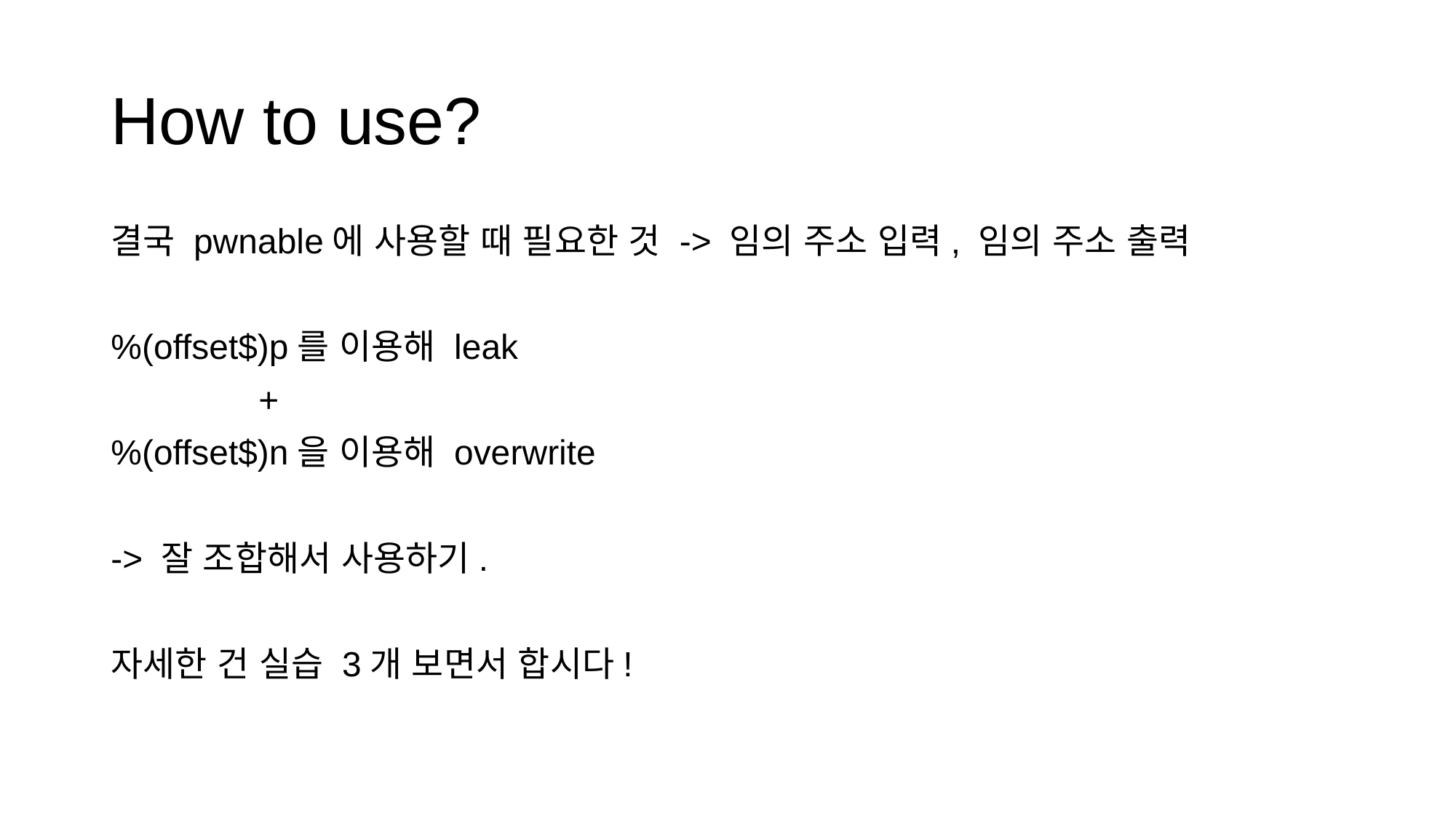

# How to use?
결국 pwnable에 사용할 때 필요한 것 -> 임의 주소 입력, 임의 주소 출력

%(offset$)p를 이용해 leak
	    +
%(offset$)n을 이용해 overwrite

-> 잘 조합해서 사용하기.

자세한 건 실습 3개 보면서 합시다!